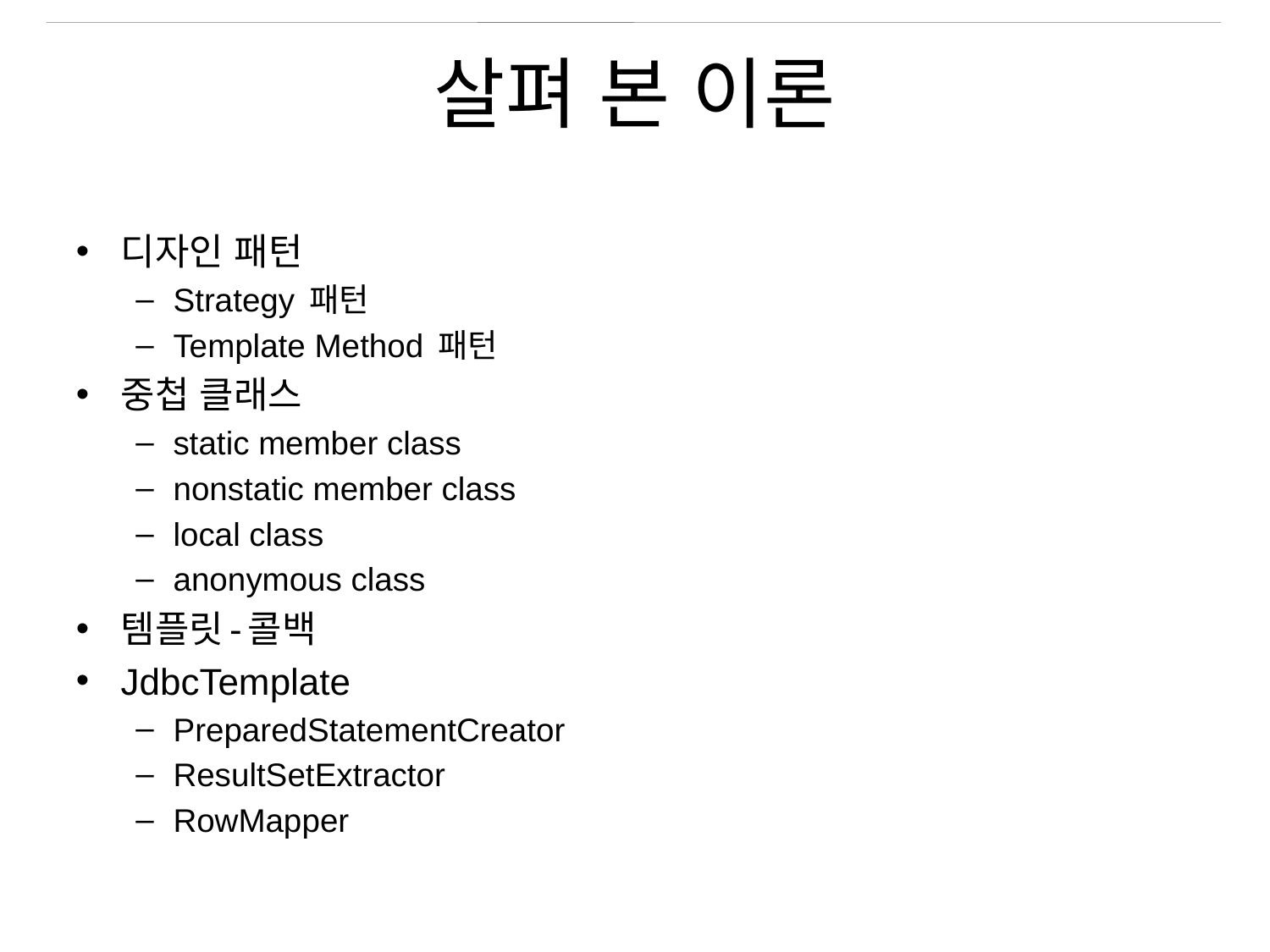

# 살펴 본 이론
디자인 패턴
Strategy 패턴
Template Method 패턴
중첩 클래스
static member class
nonstatic member class
local class
anonymous class
템플릿-콜백
JdbcTemplate
PreparedStatementCreator
ResultSetExtractor
RowMapper